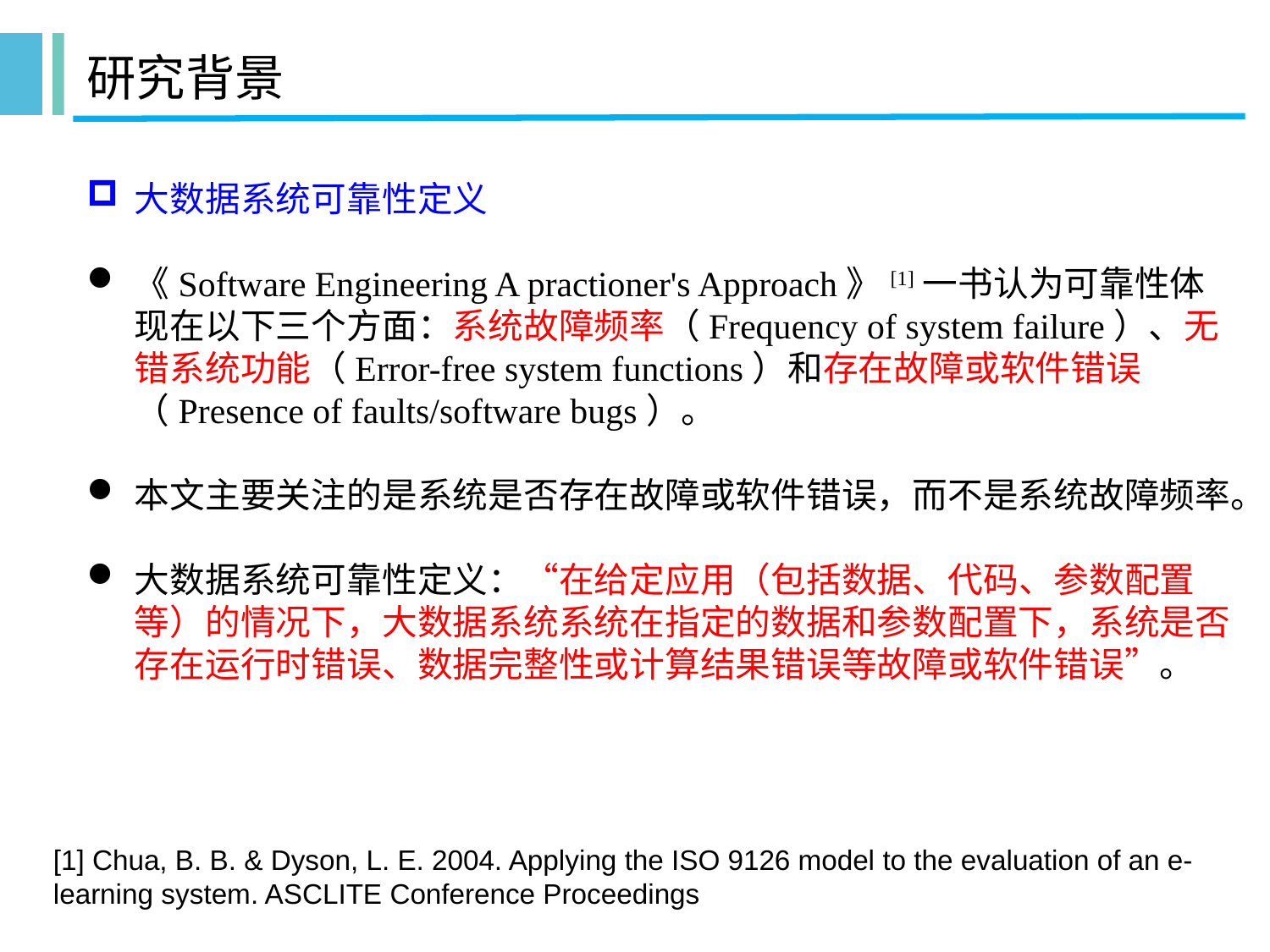

# 研究背景
大数据系统可靠性定义

《Software Engineering A practioner's Approach》[1]一书认为可靠性体现在以下三个方面：系统故障频率（Frequency of system failure）、无错系统功能（Error-free system functions）和存在故障或软件错误（Presence of faults/software bugs）。

本文主要关注的是系统是否存在故障或软件错误，而不是系统故障频率。

大数据系统可靠性定义：“在给定应用（包括数据、代码、参数配置等）的情况下，大数据系统系统在指定的数据和参数配置下，系统是否存在运行时错误、数据完整性或计算结果错误等故障或软件错误”。
[1] Chua, B. B. & Dyson, L. E. 2004. Applying the ISO 9126 model to the evaluation of an e-learning system. ASCLITE Conference Proceedings